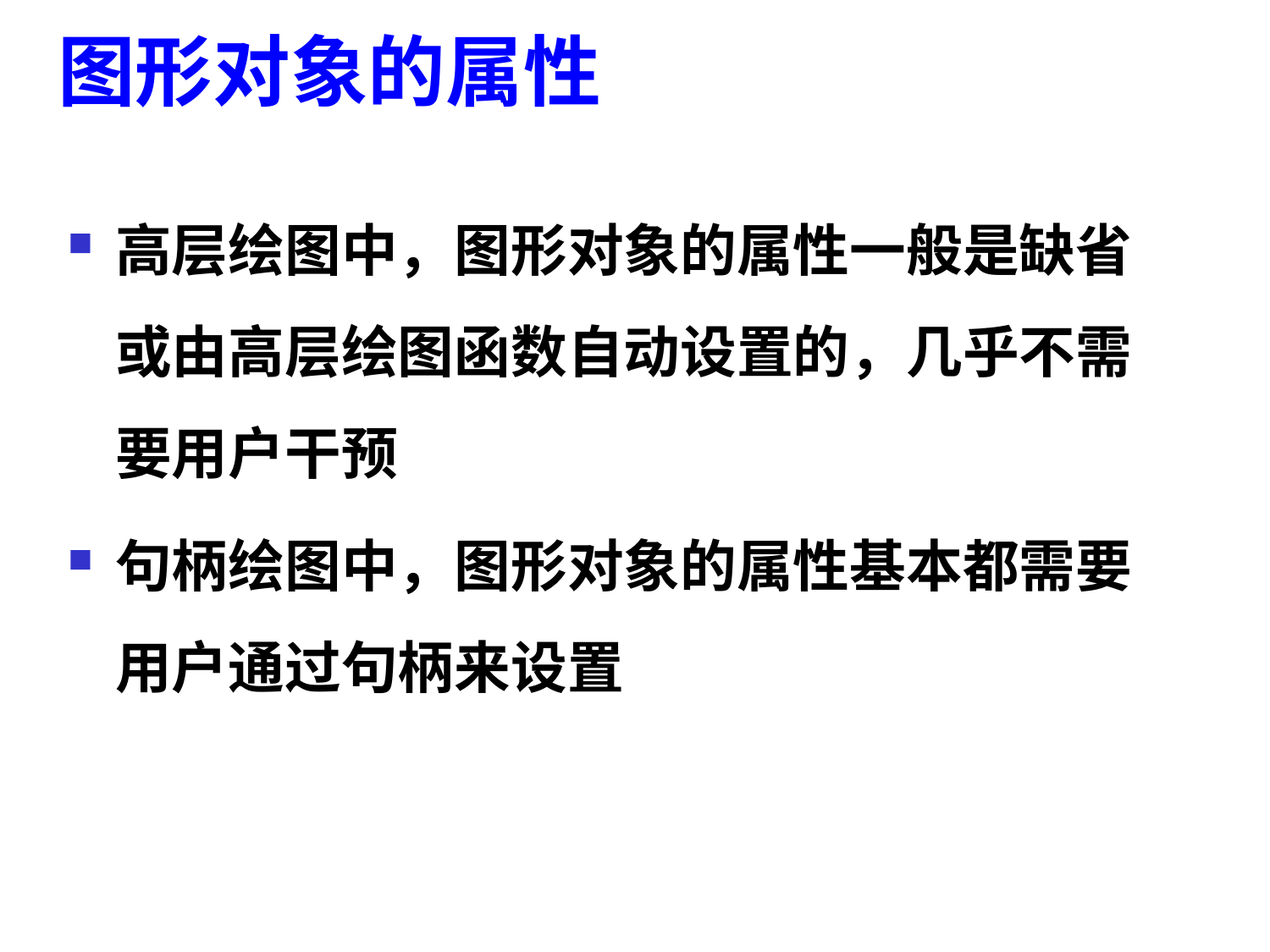

图形对象的属性
高层绘图中，图形对象的属性一般是缺省或由高层绘图函数自动设置的，几乎不需要用户干预
句柄绘图中，图形对象的属性基本都需要用户通过句柄来设置